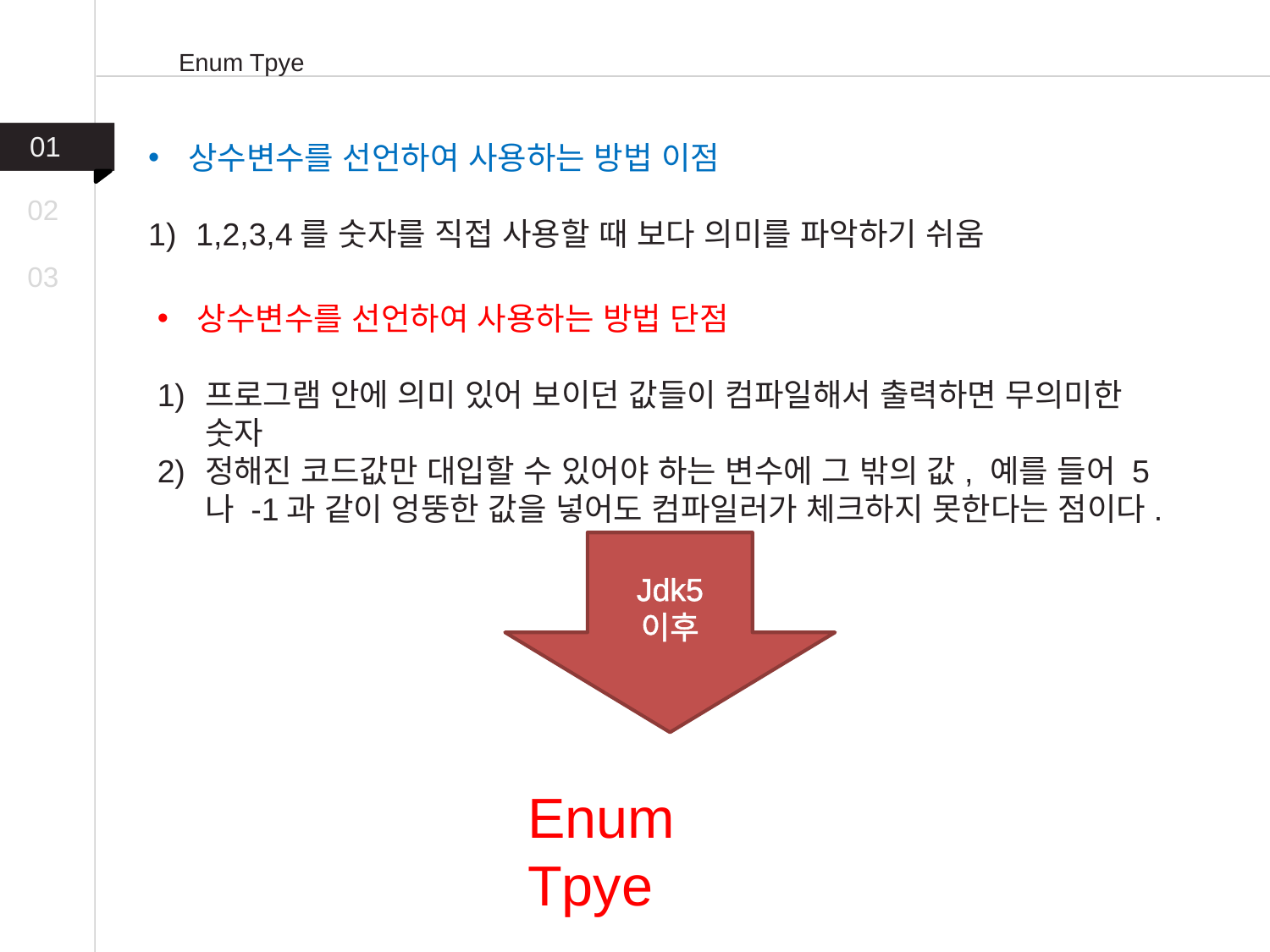

Enum Tpye
01
01

상수변수를 선언하여 사용하는 방법 이점

1,2,3,4를 숫자를 직접 사용할 때 보다 의미를 파악하기 쉬움

02
03
상수변수를 선언하여 사용하는 방법 단점

프로그램 안에 의미 있어 보이던 값들이 컴파일해서 출력하면 무의미한 숫자
정해진 코드값만 대입할 수 있어야 하는 변수에 그 밖의 값, 예를 들어 5나 -1과 같이 엉뚱한 값을 넣어도 컴파일러가 체크하지 못한다는 점이다.
Jdk5 이후
Enum Tpye